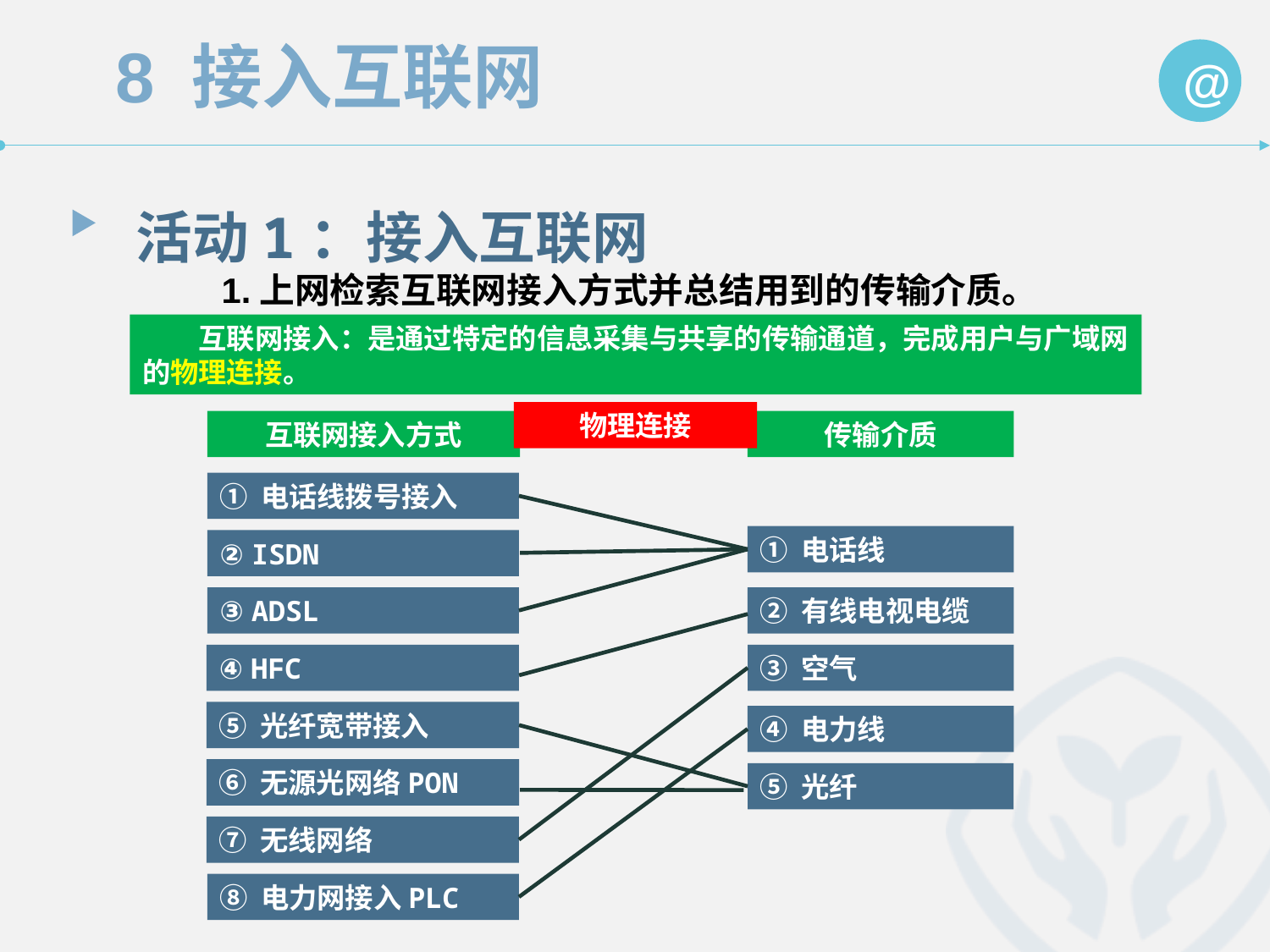

活动1：接入互联网

　　1.上网检索互联网接入方式并总结用到的传输介质。
　　互联网接入：是通过特定的信息采集与共享的传输通道，完成用户与广域网的物理连接。
物理连接
互联网接入方式
传输介质
① 电话线拨号接入
① 电话线
② 有线电视电缆
③ 空气
④ 电力线
⑤ 光纤
② ISDN
③ ADSL
④ HFC
⑤ 光纤宽带接入
⑥ 无源光网络PON
⑦ 无线网络
⑧ 电力网接入PLC